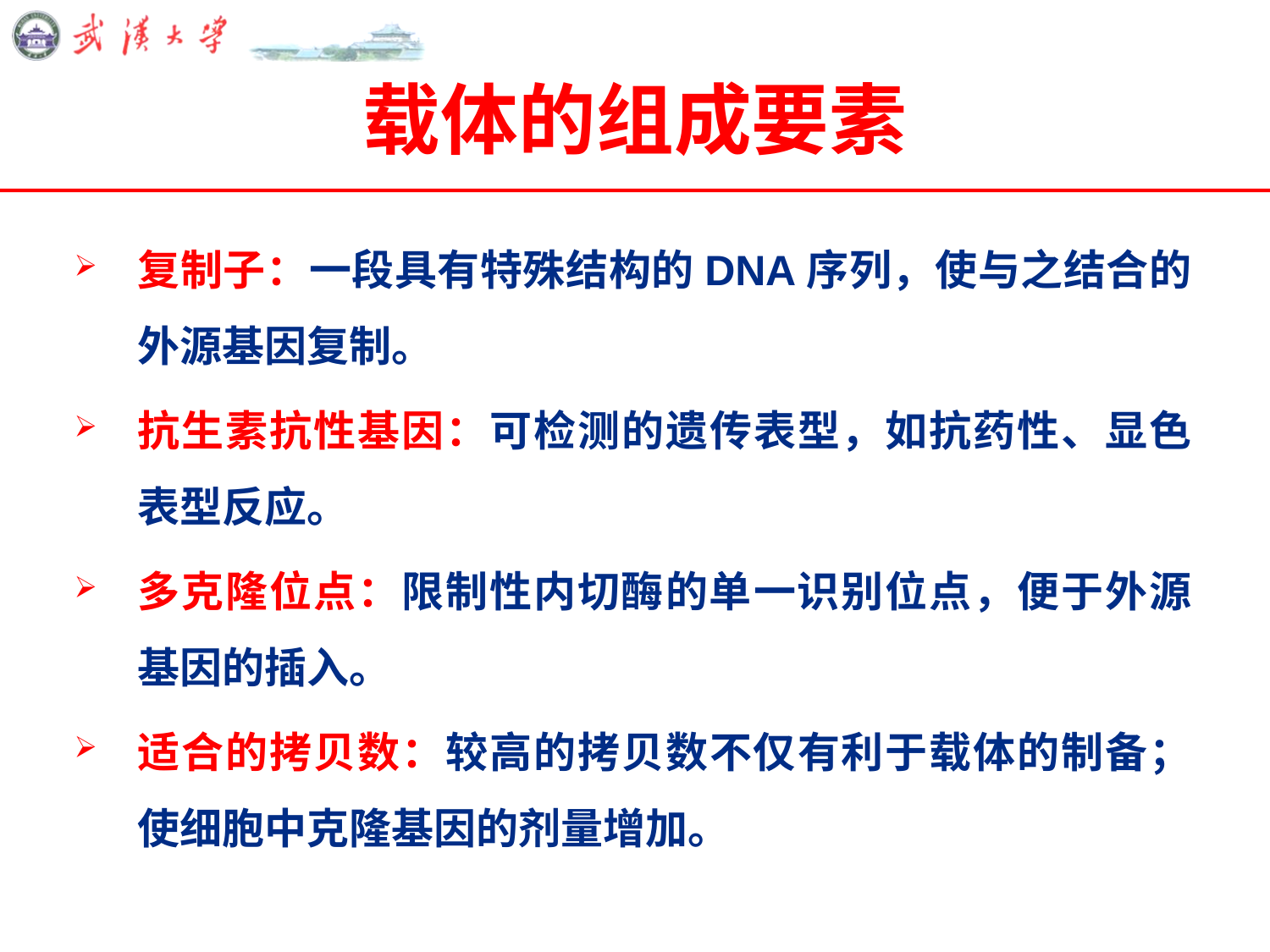

# 载体的组成要素

复制子：一段具有特殊结构的DNA序列，使与之结合的外源基因复制。
抗生素抗性基因：可检测的遗传表型，如抗药性、显色表型反应。
多克隆位点：限制性内切酶的单一识别位点，便于外源基因的插入。
适合的拷贝数：较高的拷贝数不仅有利于载体的制备；使细胞中克隆基因的剂量增加。